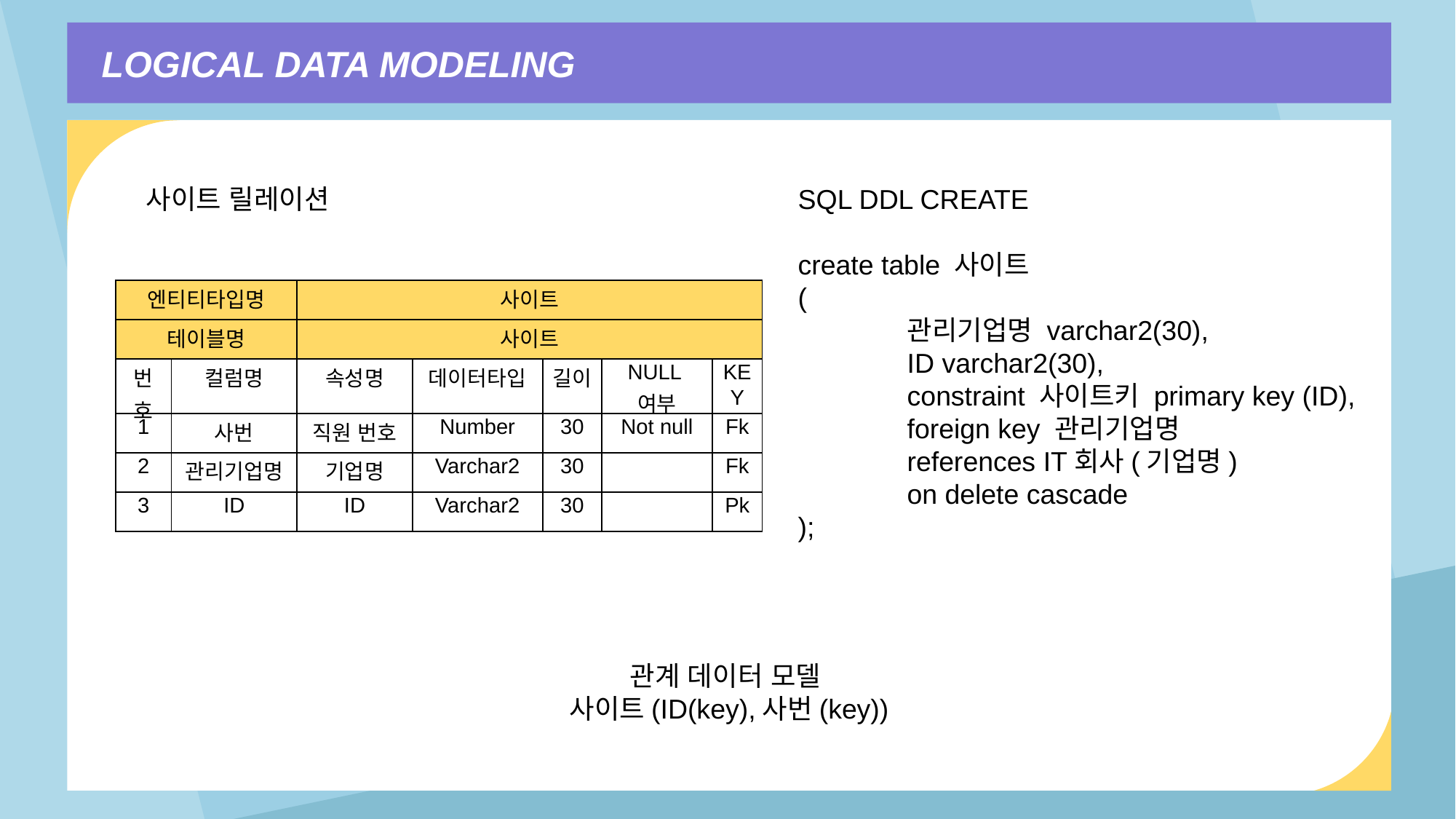

LOGICAL DATA MODELING

사이트 릴레이션
SQL DDL CREATE

create table 사이트
(
	관리기업명 varchar2(30),
	ID varchar2(30),
	constraint 사이트키 primary key (ID),
	foreign key 관리기업명
	references IT회사(기업명)
	on delete cascade
);
| 엔티티타입명 |  | 사이트 |  |  |  |  |
| --- | --- | --- | --- | --- | --- | --- |
| 테이블명 |  | 사이트 |  |  |  |  |
| 번호 | 컬럼명 | 속성명 | 데이터타입 | 길이 | NULL여부 | KEY |
| 1 | 사번 | 직원 번호 | Number | 30 | Not null | Fk |
| 2 | 관리기업명 | 기업명 | Varchar2 | 30 |  | Fk |
| 3 | ID | ID | Varchar2 | 30 |  | Pk |

관계 데이터 모델
사이트(ID(key),사번(key))